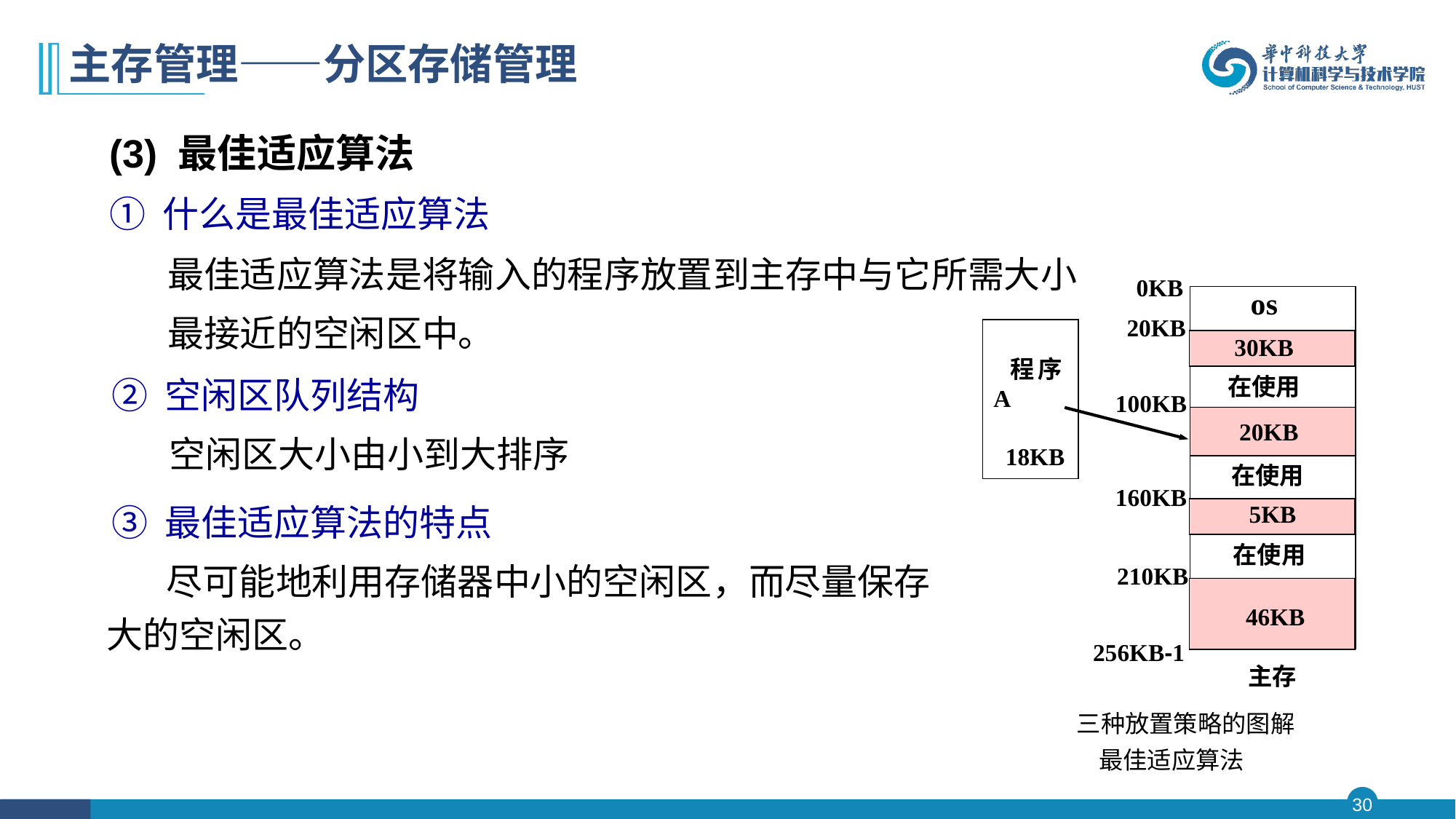

# 主存管理——分区存储管理
(3) 最佳适应算法
① 什么是最佳适应算法
      最佳适应算法是将输入的程序放置到主存中与它所需大小
      最接近的空闲区中。
0KB
os

20KB
30KB

在使用
100KB

20KB

在使用
160KB
5KB

在使用
210KB

46KB
256KB-1
主存

 程序A

  18KB
② 空闲区队列结构
      空闲区大小由小到大排序
③ 最佳适应算法的特点
              尽可能地利用存储器中小的空闲区，而尽量保存大的空闲区。

三种放置策略的图解
   最佳适应算法